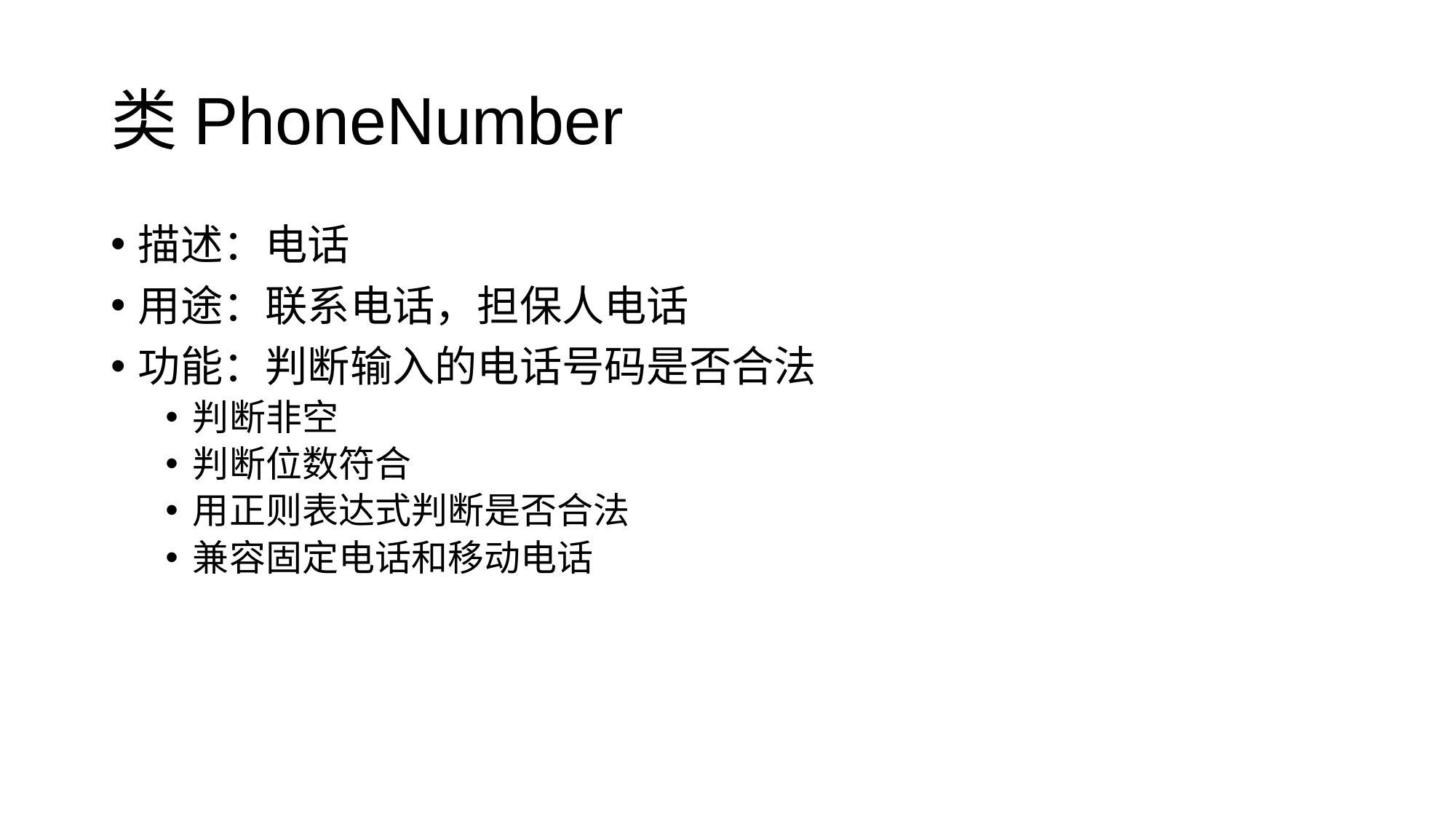

# 类PhoneNumber
描述：电话
用途：联系电话，担保人电话
功能：判断输入的电话号码是否合法
判断非空
判断位数符合
用正则表达式判断是否合法
兼容固定电话和移动电话